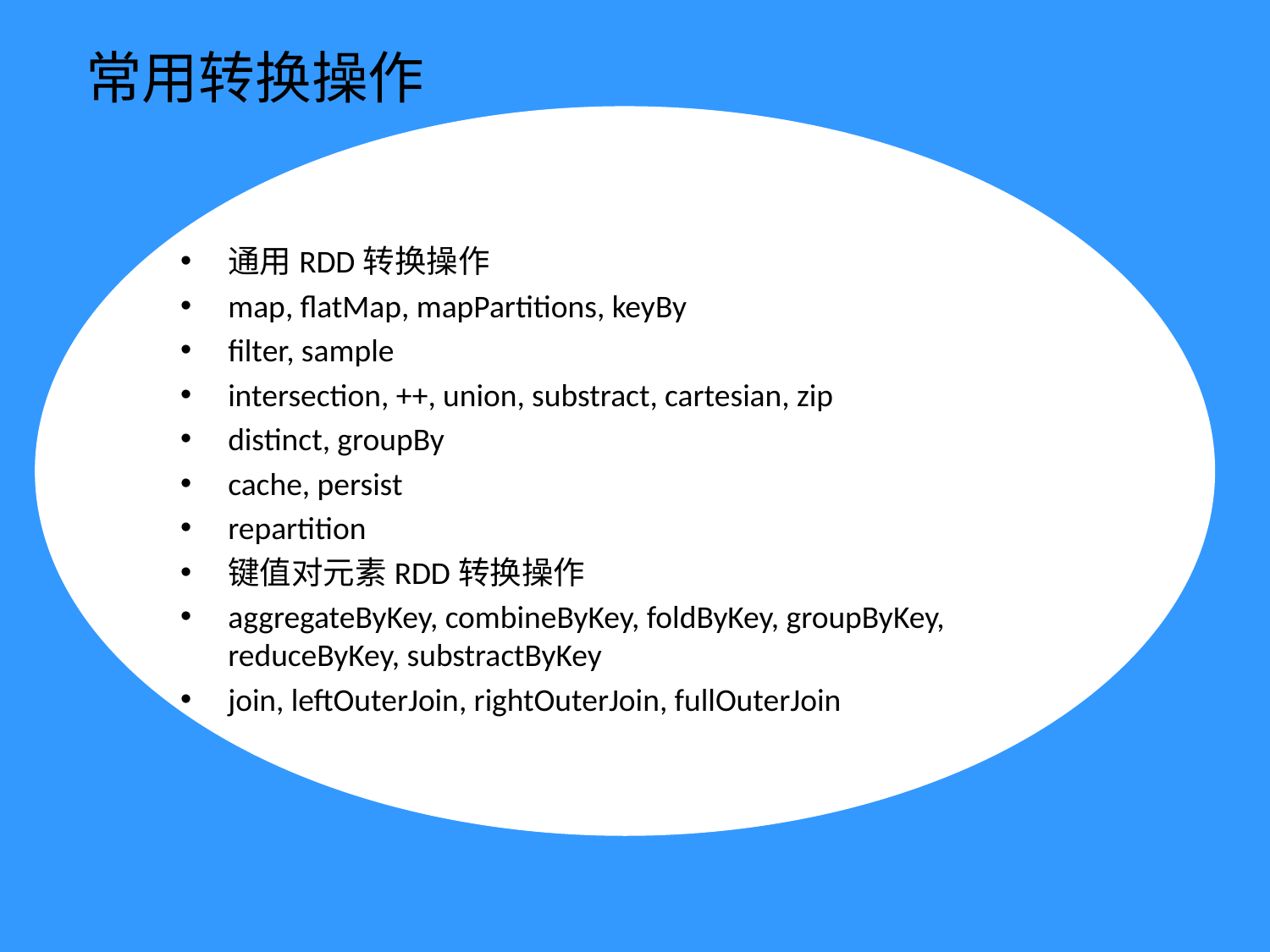

# 常用转换操作
通用RDD转换操作
map, flatMap, mapPartitions, keyBy
filter, sample
intersection, ++, union, substract, cartesian, zip
distinct, groupBy
cache, persist
repartition
键值对元素RDD转换操作
aggregateByKey, combineByKey, foldByKey, groupByKey, reduceByKey, substractByKey
join, leftOuterJoin, rightOuterJoin, fullOuterJoin